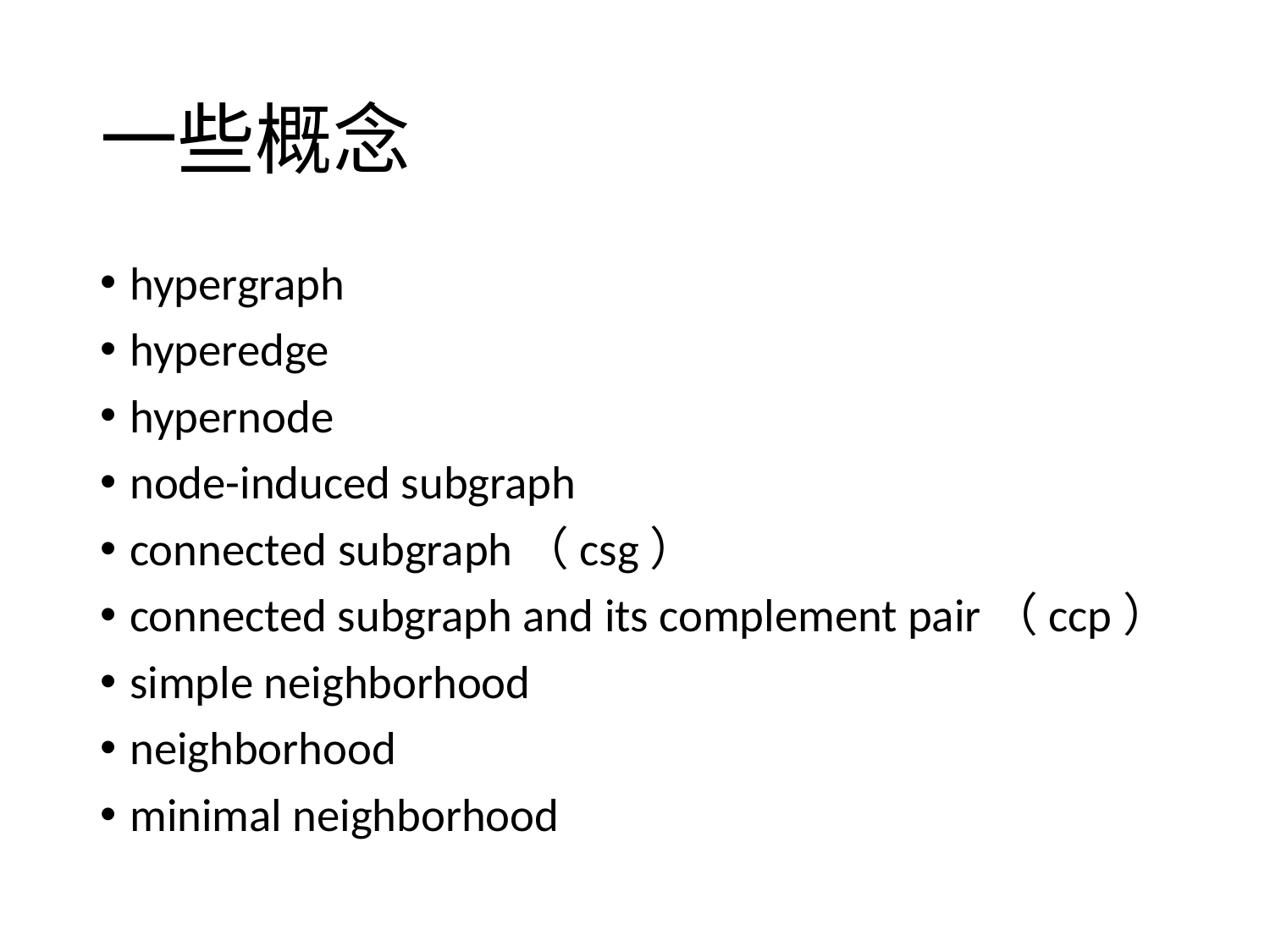

# 一些概念
hypergraph
hyperedge
hypernode
node-induced subgraph
connected subgraph（csg）
connected subgraph and its complement pair（ccp）
simple neighborhood
neighborhood
minimal neighborhood